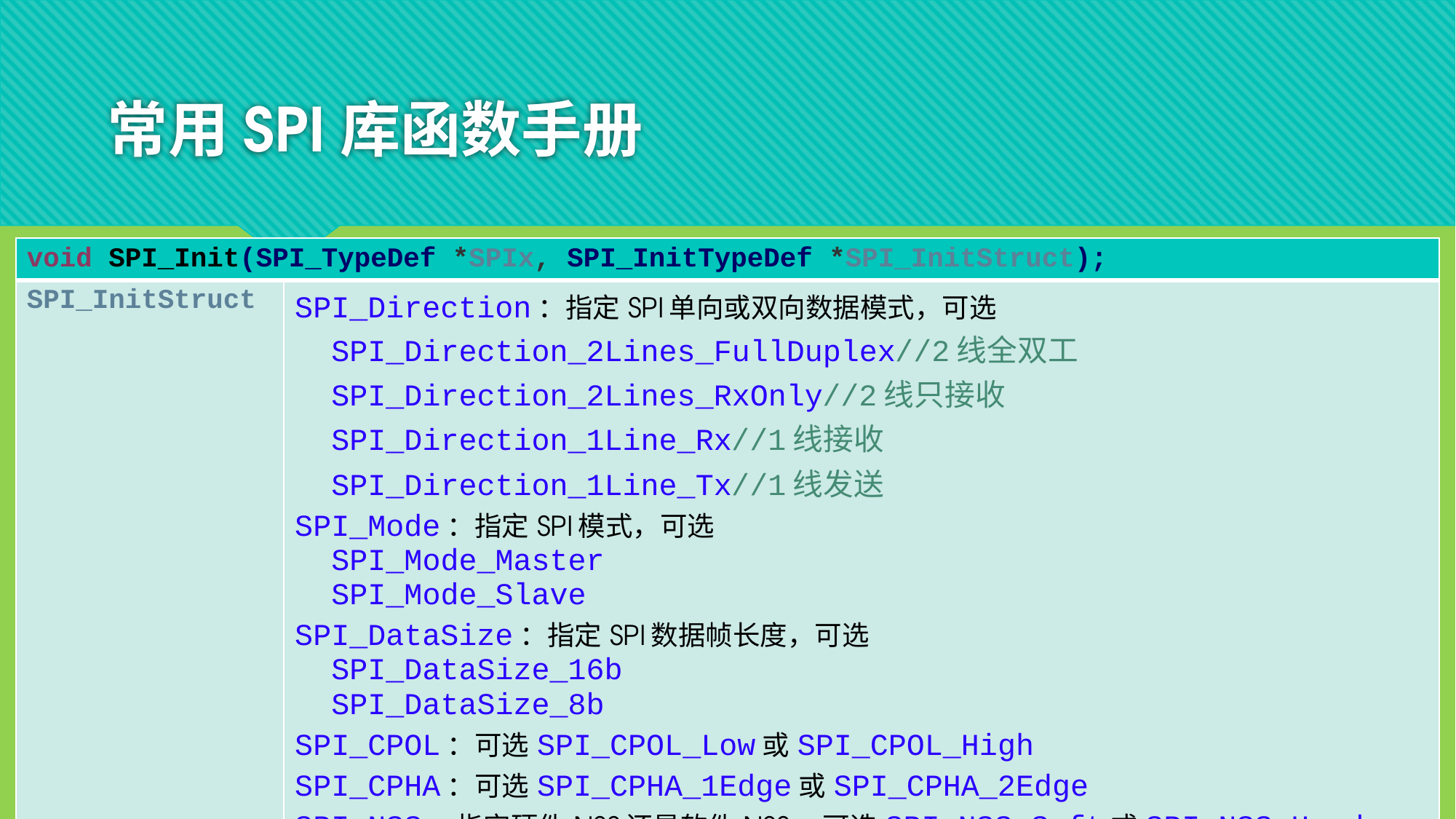

# 常用SPI库函数手册
| void SPI\_Init(SPI\_TypeDef \*SPIx, SPI\_InitTypeDef \*SPI\_InitStruct); |  |
| --- | --- |
| SPI\_InitStruct | SPI\_Direction：指定SPI单向或双向数据模式，可选 SPI\_Direction\_2Lines\_FullDuplex//2线全双工 SPI\_Direction\_2Lines\_RxOnly//2线只接收 SPI\_Direction\_1Line\_Rx//1线接收 SPI\_Direction\_1Line\_Tx//1线发送 SPI\_Mode：指定SPI模式，可选 SPI\_Mode\_Master SPI\_Mode\_Slave SPI\_DataSize：指定SPI数据帧长度，可选 SPI\_DataSize\_16b SPI\_DataSize\_8b SPI\_CPOL：可选SPI\_CPOL\_Low或SPI\_CPOL\_High SPI\_CPHA：可选SPI\_CPHA\_1Edge或SPI\_CPHA\_2Edge SPI\_NSS：指定硬件NSS还是软件NSS，可选SPI\_NSS\_Soft或SPI\_NSS\_Hard |